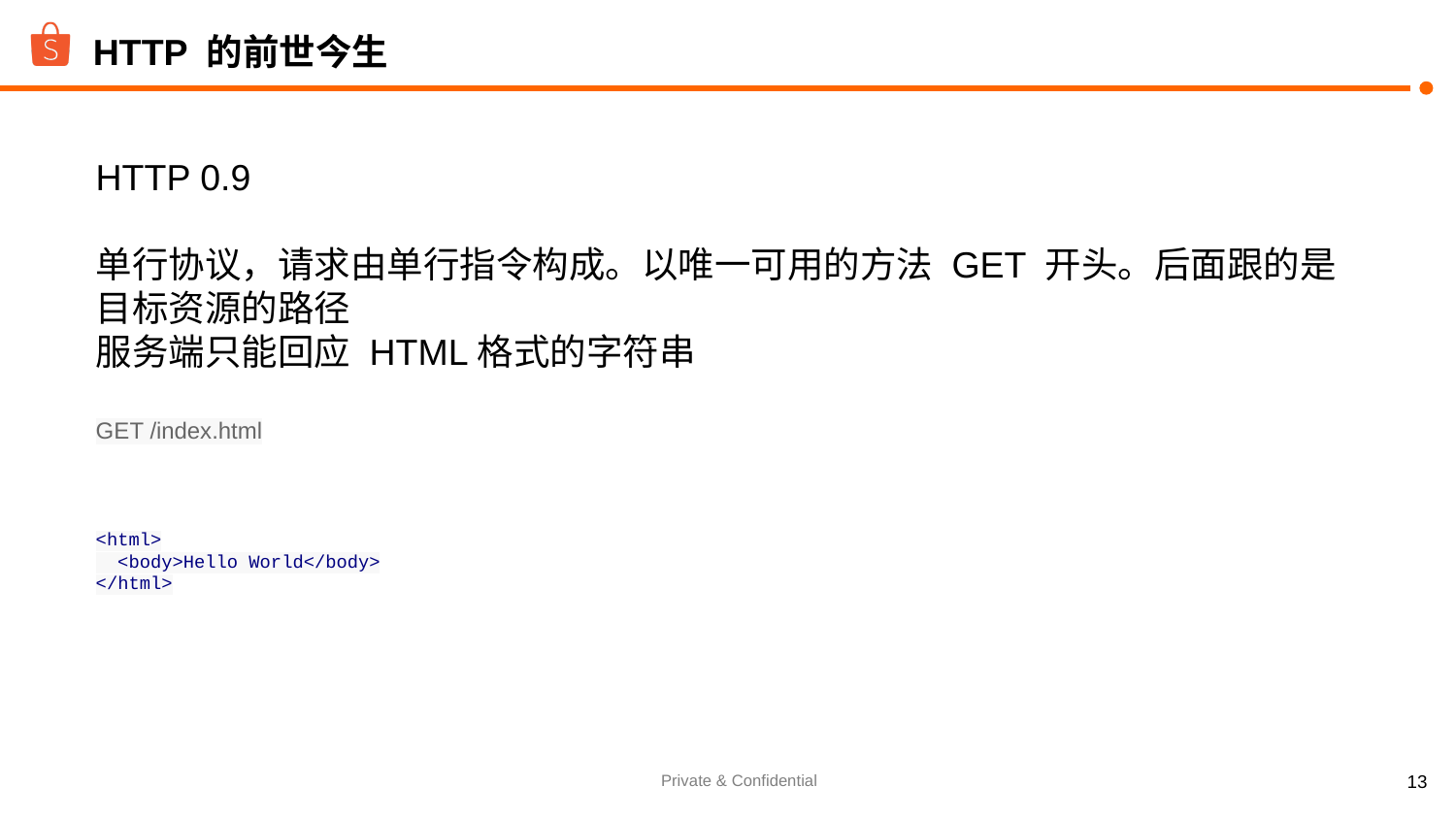

# HTTP 的前世今生
HTTP 0.9

单行协议，请求由单行指令构成。以唯一可用的方法 GET 开头。后面跟的是目标资源的路径
服务端只能回应 HTML格式的字符串

GET /index.html

<html>
  <body>Hello World</body>
</html>

13